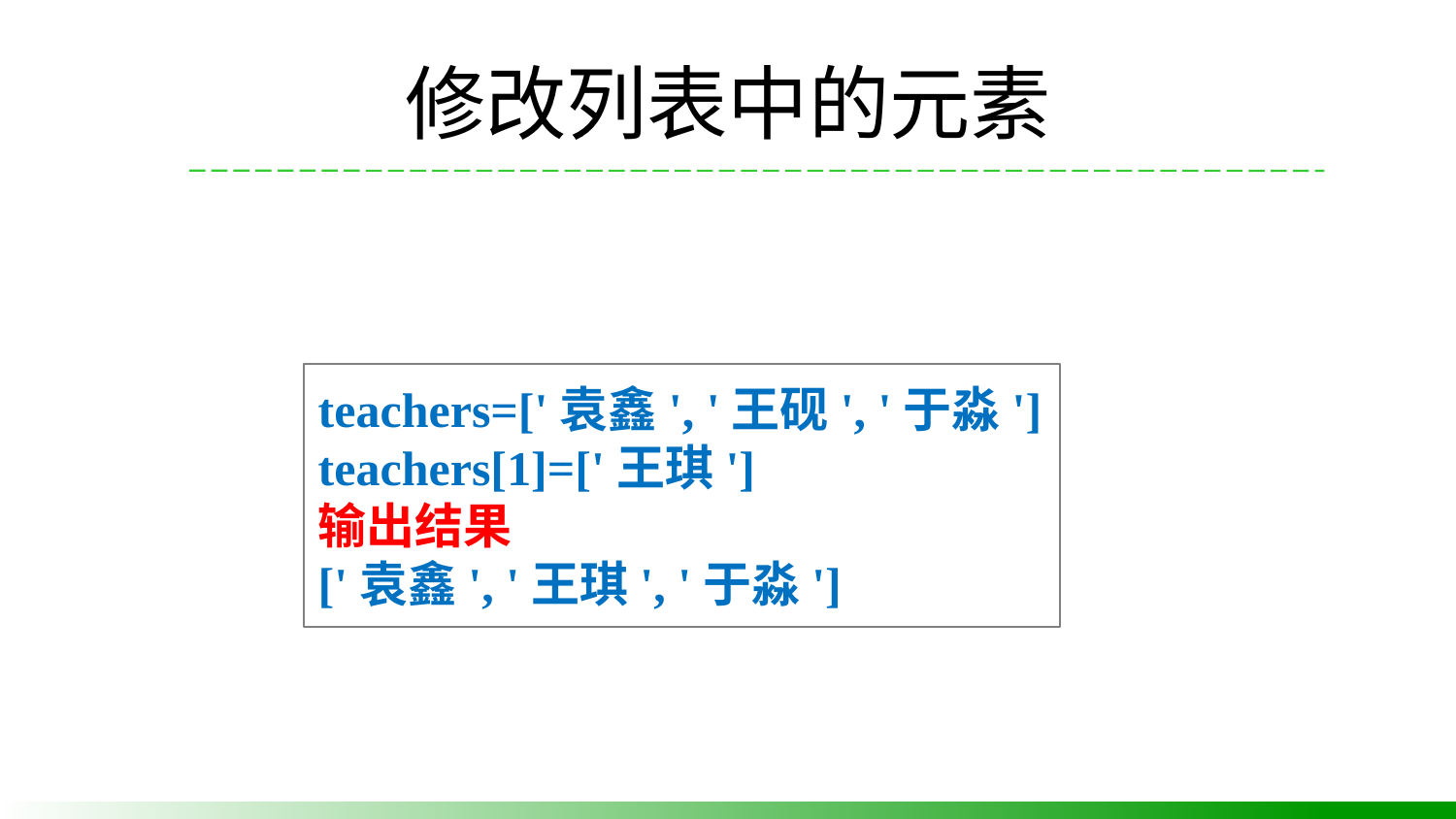

# 修改列表中的元素

teachers=['袁鑫', '王砚', '于淼']
teachers[1]=['王琪']
输出结果
['袁鑫', '王琪', '于淼']